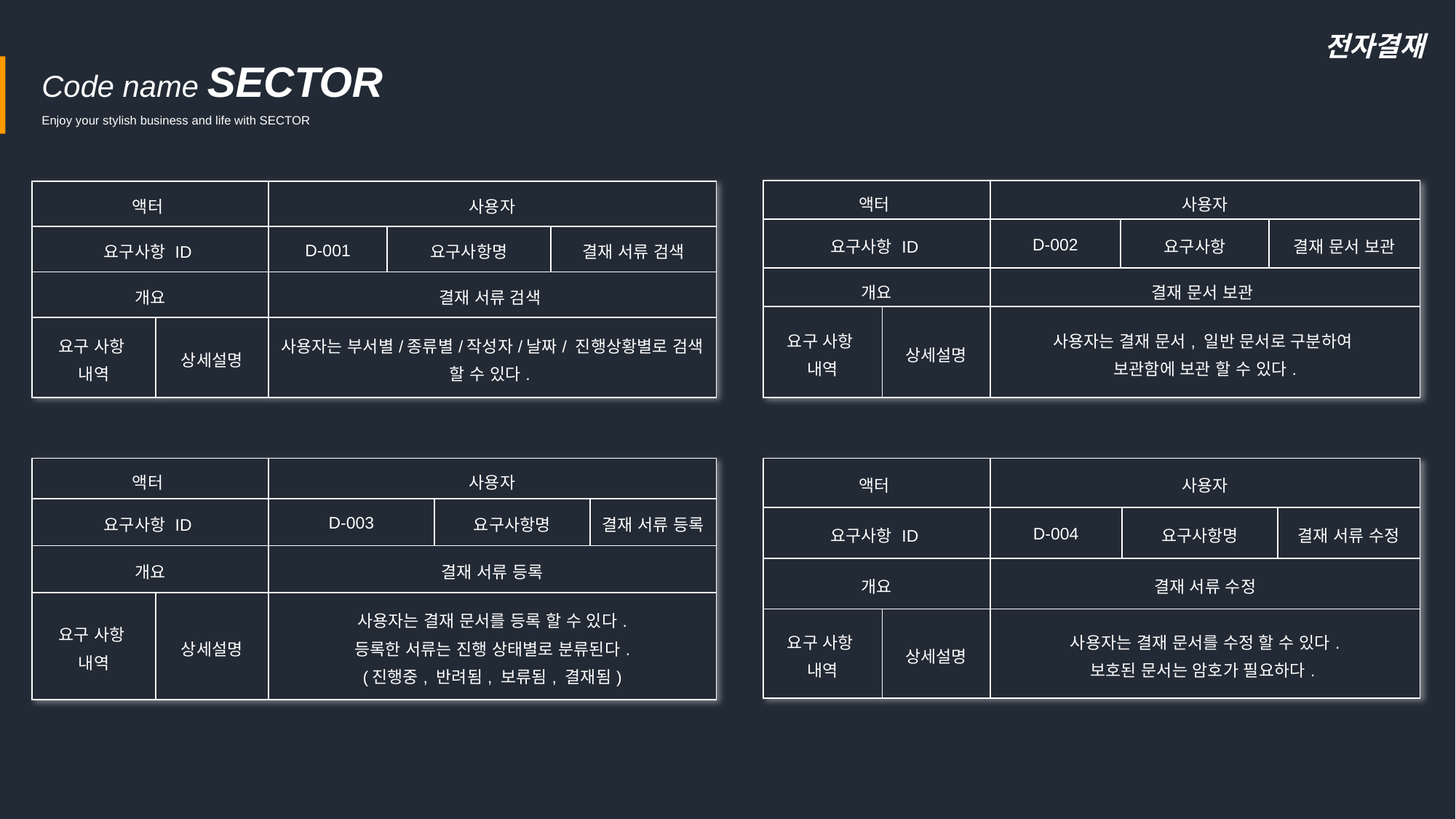

Code name SECTOR
Enjoy your stylish business and life with SECTOR
전자결재

| 액터 |  | 사용자 |  |  |
| --- | --- | --- | --- | --- |
| 요구사항 ID |  | D-002 | 요구사항 | 결재 문서 보관 |
| 개요 |  | 결재 문서 보관 |  |  |
| 요구 사항 내역 | 상세설명 | 사용자는 결재 문서, 일반 문서로 구분하여 보관함에 보관 할 수 있다. |  |  |
| 액터 |  | 사용자 |  |  |
| --- | --- | --- | --- | --- |
| 요구사항 ID |  | D-001 | 요구사항명 | 결재 서류 검색 |
| 개요 |  | 결재 서류 검색 |  |  |
| 요구 사항 내역 | 상세설명 | 사용자는 부서별/종류별/작성자/날짜/ 진행상황별로 검색 할 수 있다. |  |  |
| 액터 |  | 사용자 |  |  |
| --- | --- | --- | --- | --- |
| 요구사항 ID |  | D-003 | 요구사항명 | 결재 서류 등록 |
| 개요 |  | 결재 서류 등록 |  |  |
| 요구 사항 내역 | 상세설명 | 사용자는 결재 문서를 등록 할 수 있다. 등록한 서류는 진행 상태별로 분류된다. (진행중, 반려됨, 보류됨, 결재됨) |  |  |
| 액터 |  | 사용자 |  |  |
| --- | --- | --- | --- | --- |
| 요구사항 ID |  | D-004 | 요구사항명 | 결재 서류 수정 |
| 개요 |  | 결재 서류 수정 |  |  |
| 요구 사항 내역 | 상세설명 | 사용자는 결재 문서를 수정 할 수 있다. 보호된 문서는 암호가 필요하다. |  |  |